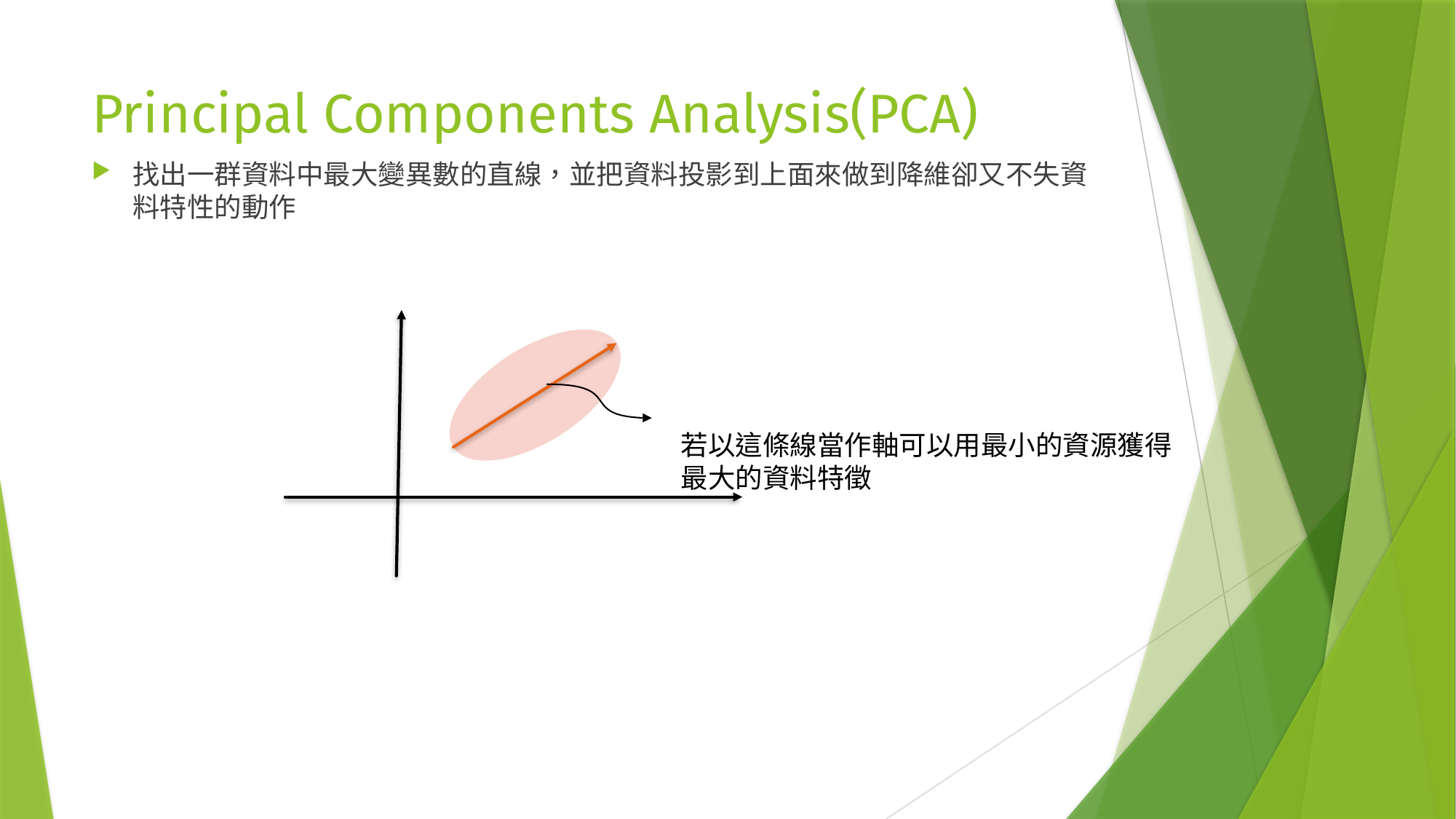

# Principal Components Analysis(PCA)
找出一群資料中最大變異數的直線，並把資料投影到上面來做到降維卻又不失資料特性的動作

若以這條線當作軸可以用最小的資源獲得
最大的資料特徵